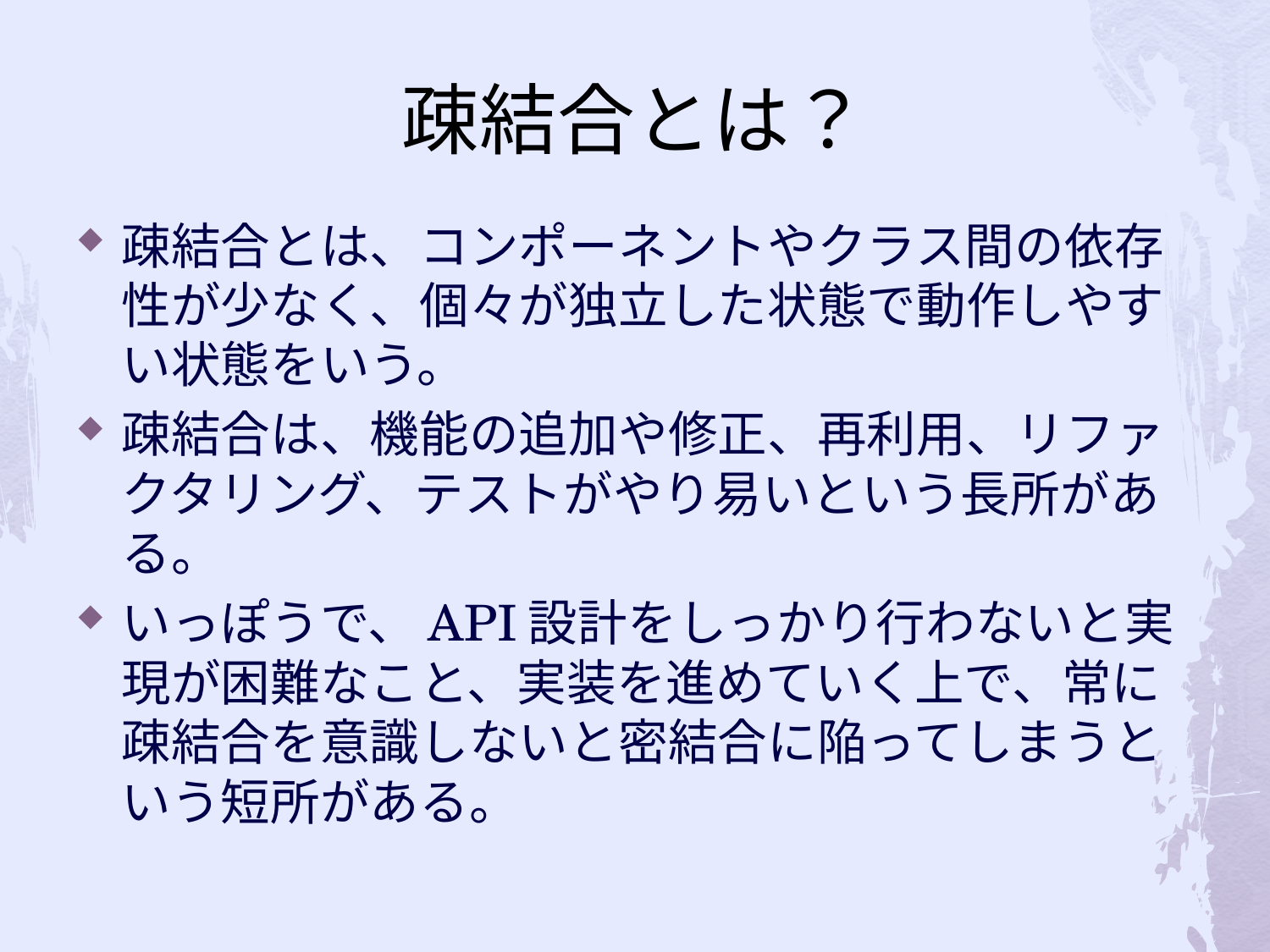

# 疎結合とは？
疎結合とは、コンポーネントやクラス間の依存性が少なく、個々が独立した状態で動作しやすい状態をいう。
疎結合は、機能の追加や修正、再利用、リファクタリング、テストがやり易いという長所がある。
いっぽうで、API設計をしっかり行わないと実現が困難なこと、実装を進めていく上で、常に疎結合を意識しないと密結合に陥ってしまうという短所がある。